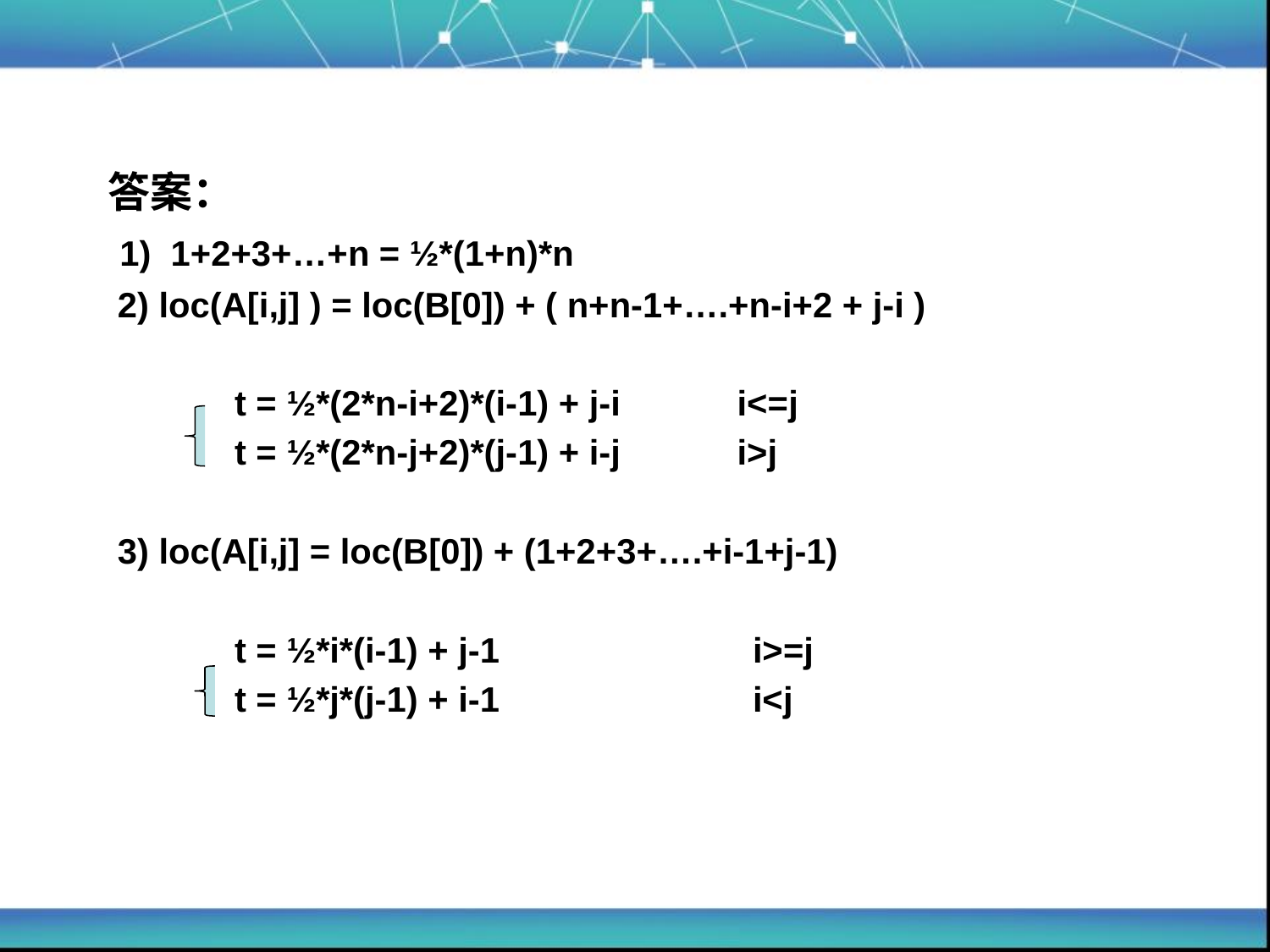

答案：
 1)  1+2+3+…+n = ½*(1+n)*n
 2) loc(A[i,j] ) = loc(B[0]) + ( n+n-1+….+n-i+2 + j-i )

             t = ½*(2*n-i+2)*(i-1) + j-i            i<=j
             t = ½*(2*n-j+2)*(j-1) + i-j            i>j

 3) loc(A[i,j] = loc(B[0]) + (1+2+3+….+i-1+j-1)

             t = ½*i*(i-1) + j-1                          i>=j
             t = ½*j*(j-1) + i-1                          i<j